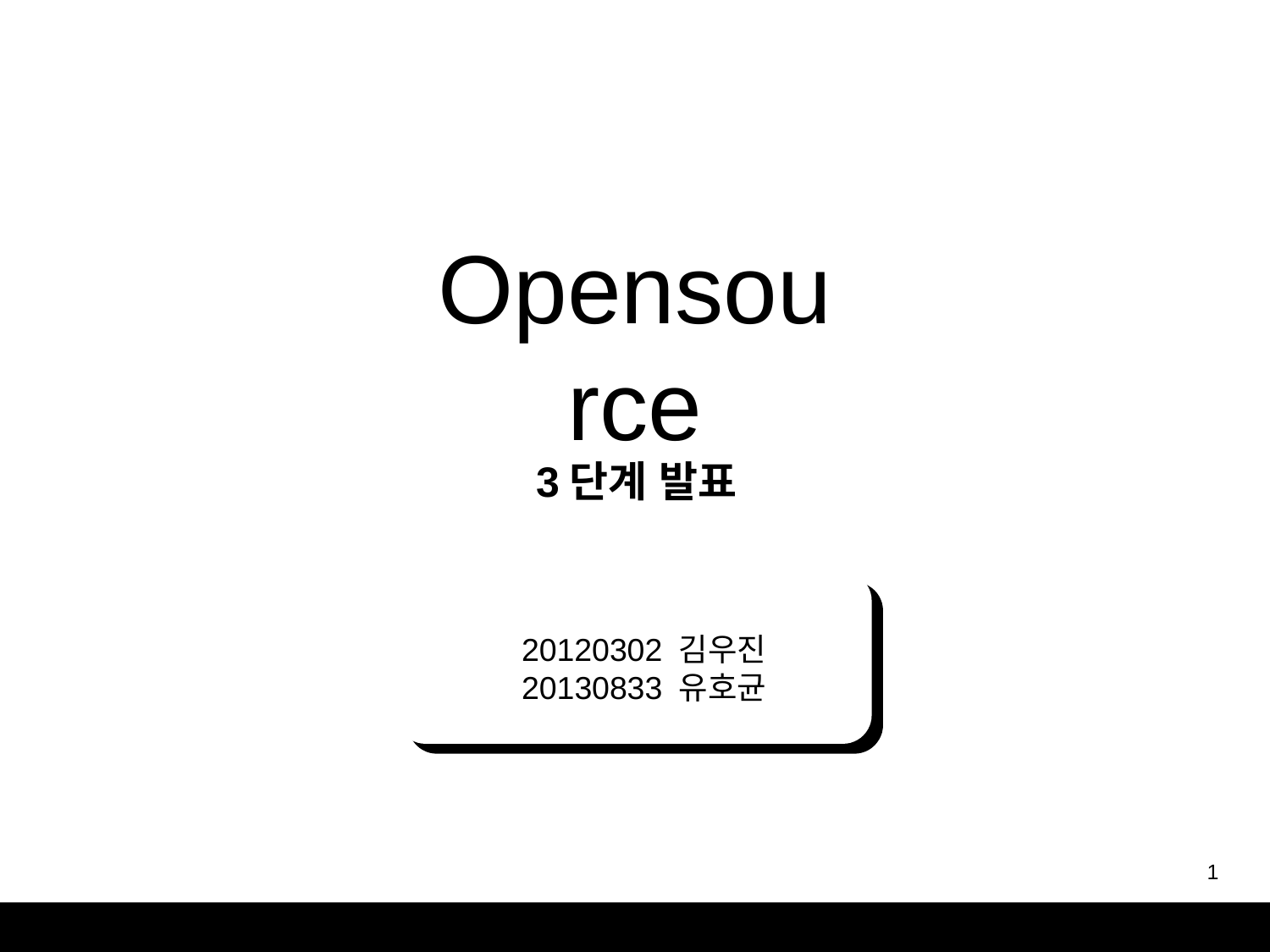

Opensource
3단계 발표

20120302 김우진
20130833 유호균
1